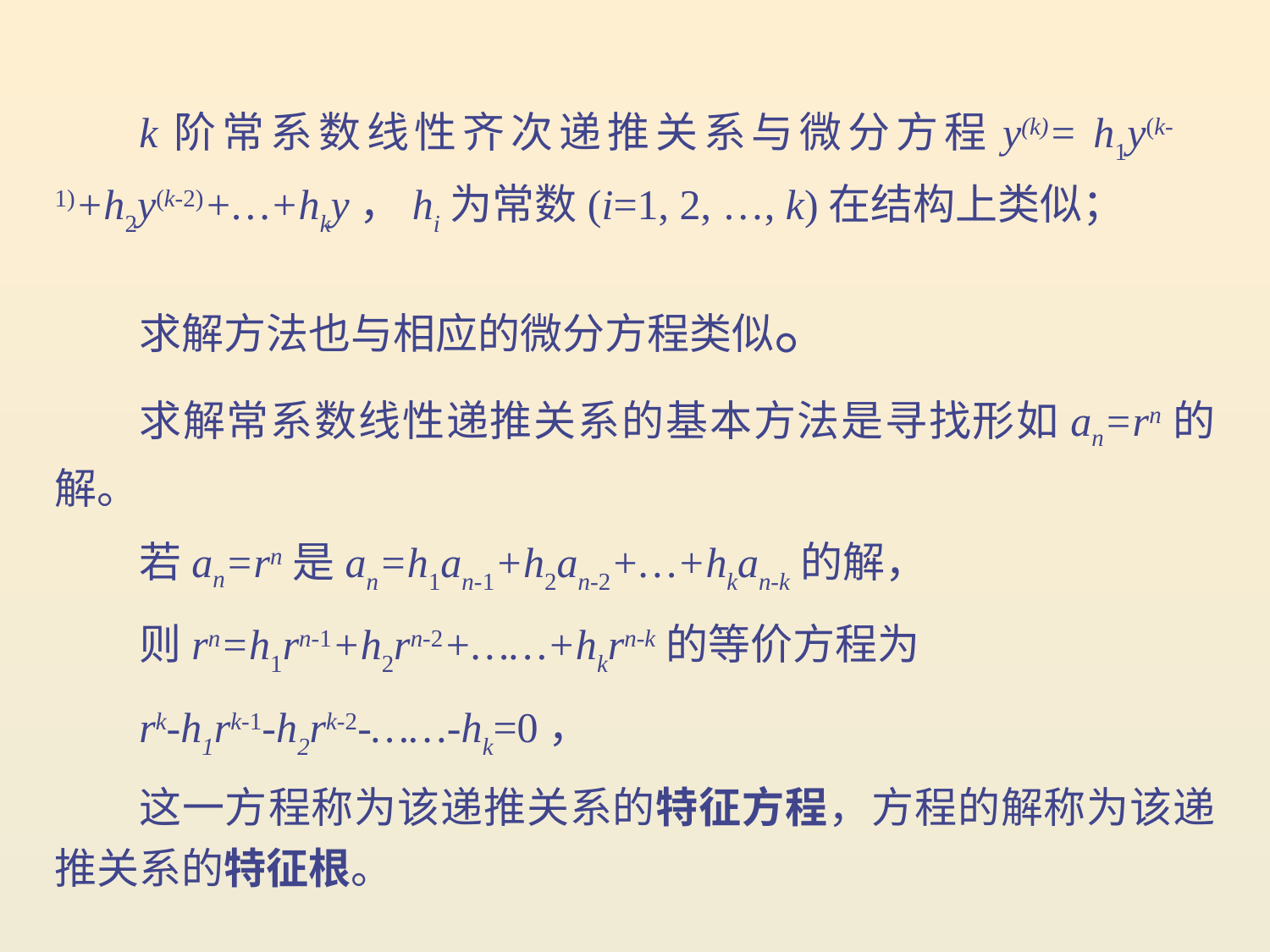

k阶常系数线性齐次递推关系与微分方程y(k)= h1y(k-1)+h2y(k-2)+…+hky，hi为常数(i=1, 2, …, k)在结构上类似；
求解方法也与相应的微分方程类似。
求解常系数线性递推关系的基本方法是寻找形如an=rn的解。
若an=rn是an=h1an-1+h2an-2+…+hkan-k的解，
则rn=h1rn-1+h2rn-2+……+hkrn-k的等价方程为
rk-h1rk-1-h2rk-2-……-hk=0，
这一方程称为该递推关系的特征方程，方程的解称为该递推关系的特征根。